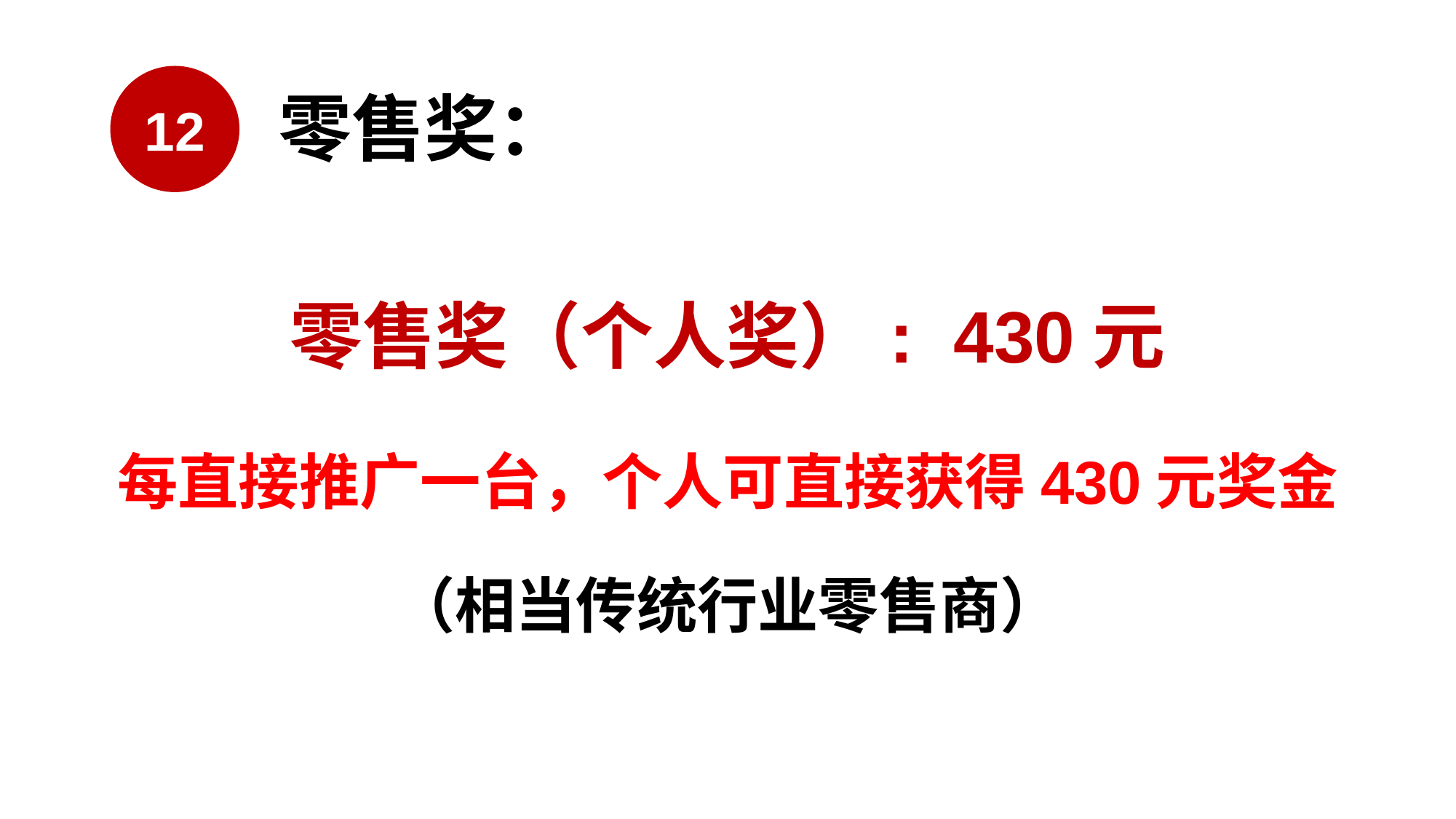

12
零售奖：
零售奖（个人奖）:  430元
每直接推广一台，个人可直接获得430元奖金（相当传统行业零售商）